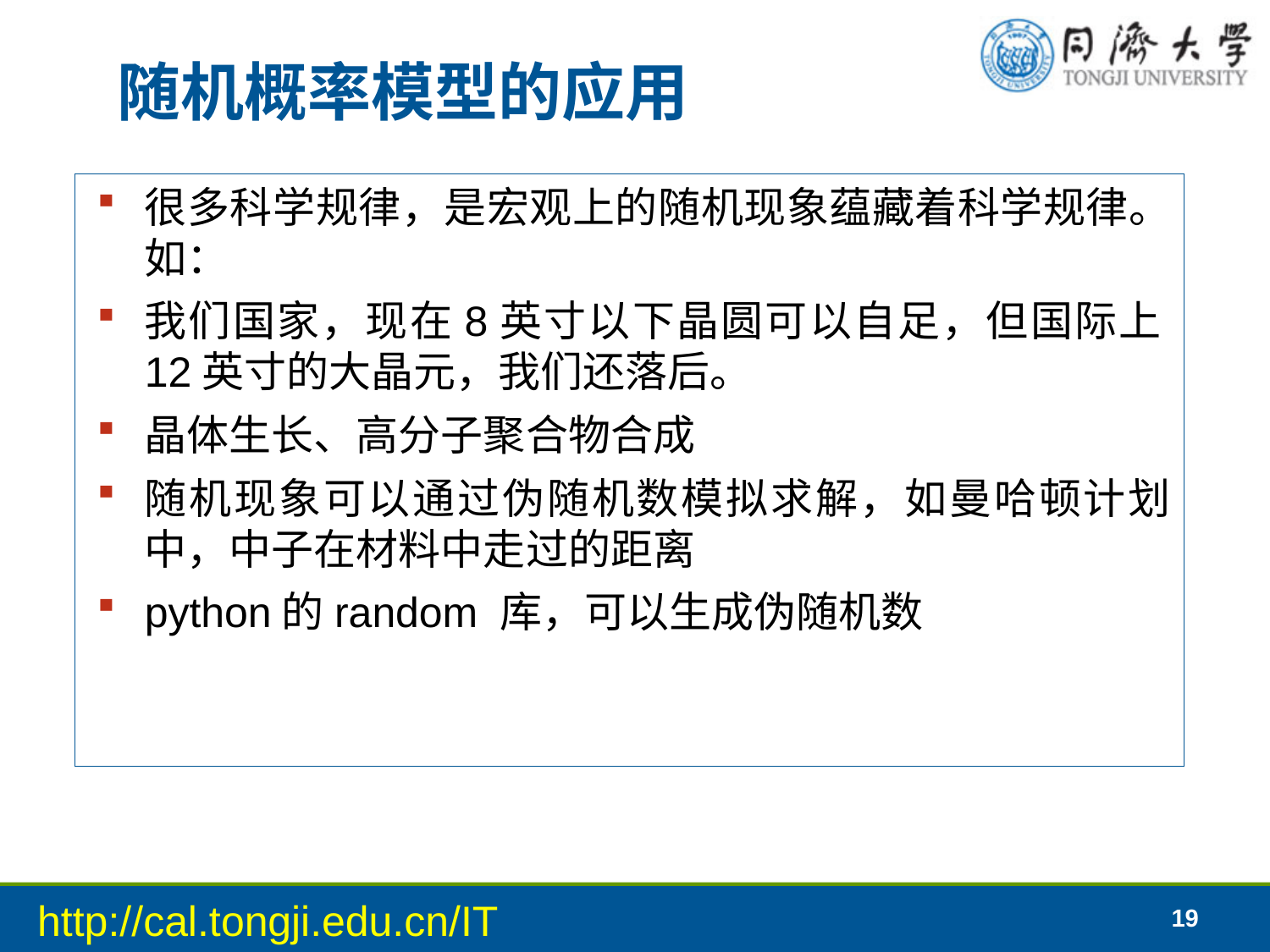

# 随机概率模型的应用
很多科学规律，是宏观上的随机现象蕴藏着科学规律。如：
我们国家，现在8英寸以下晶圆可以自足，但国际上12英寸的大晶元，我们还落后。
晶体生长、高分子聚合物合成
随机现象可以通过伪随机数模拟求解，如曼哈顿计划中，中子在材料中走过的距离
python的random 库，可以生成伪随机数